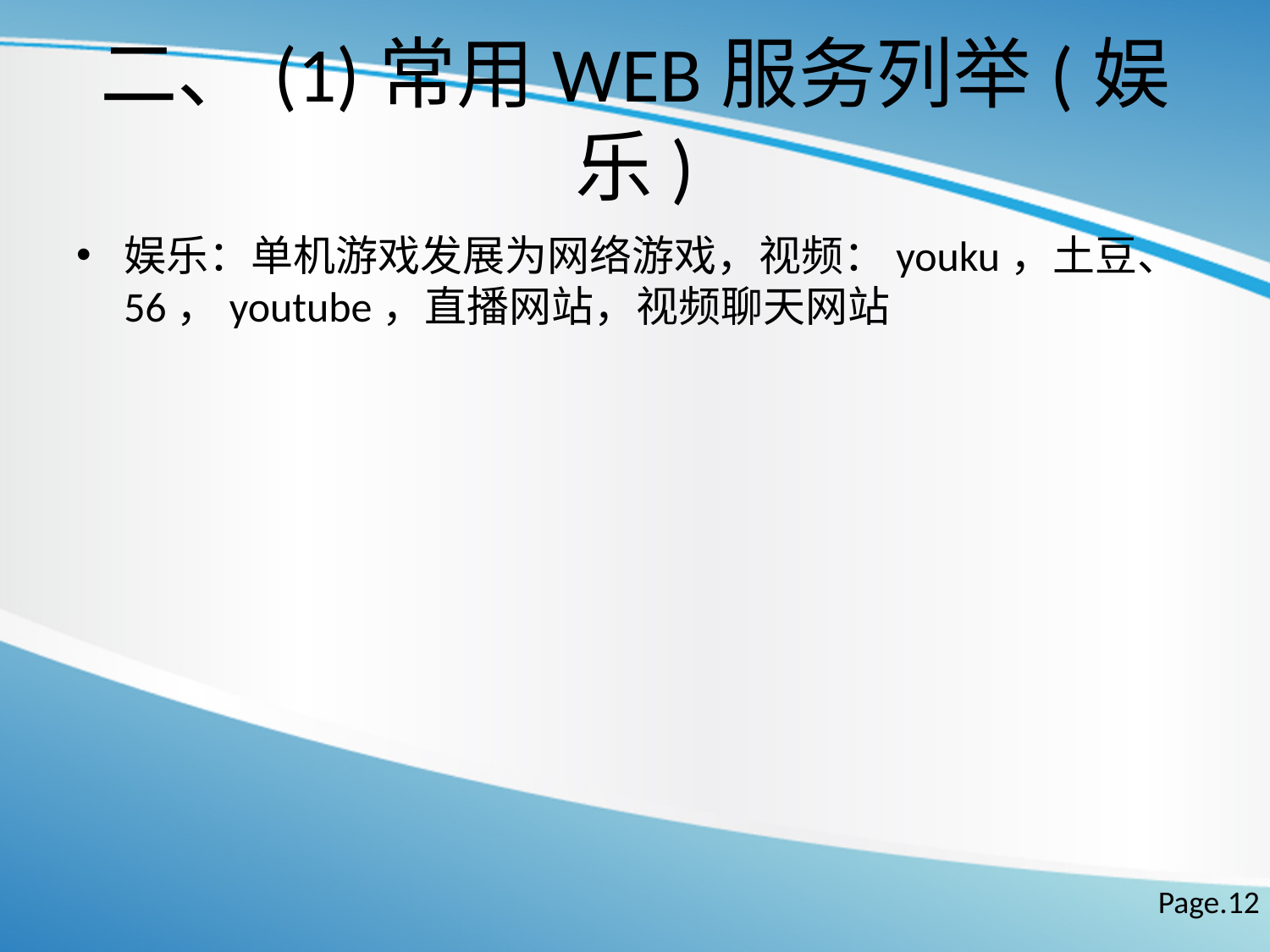

# 二、(1)常用WEB服务列举(娱乐)
娱乐：单机游戏发展为网络游戏，视频：youku，土豆、56，youtube，直播网站，视频聊天网站

Page.12